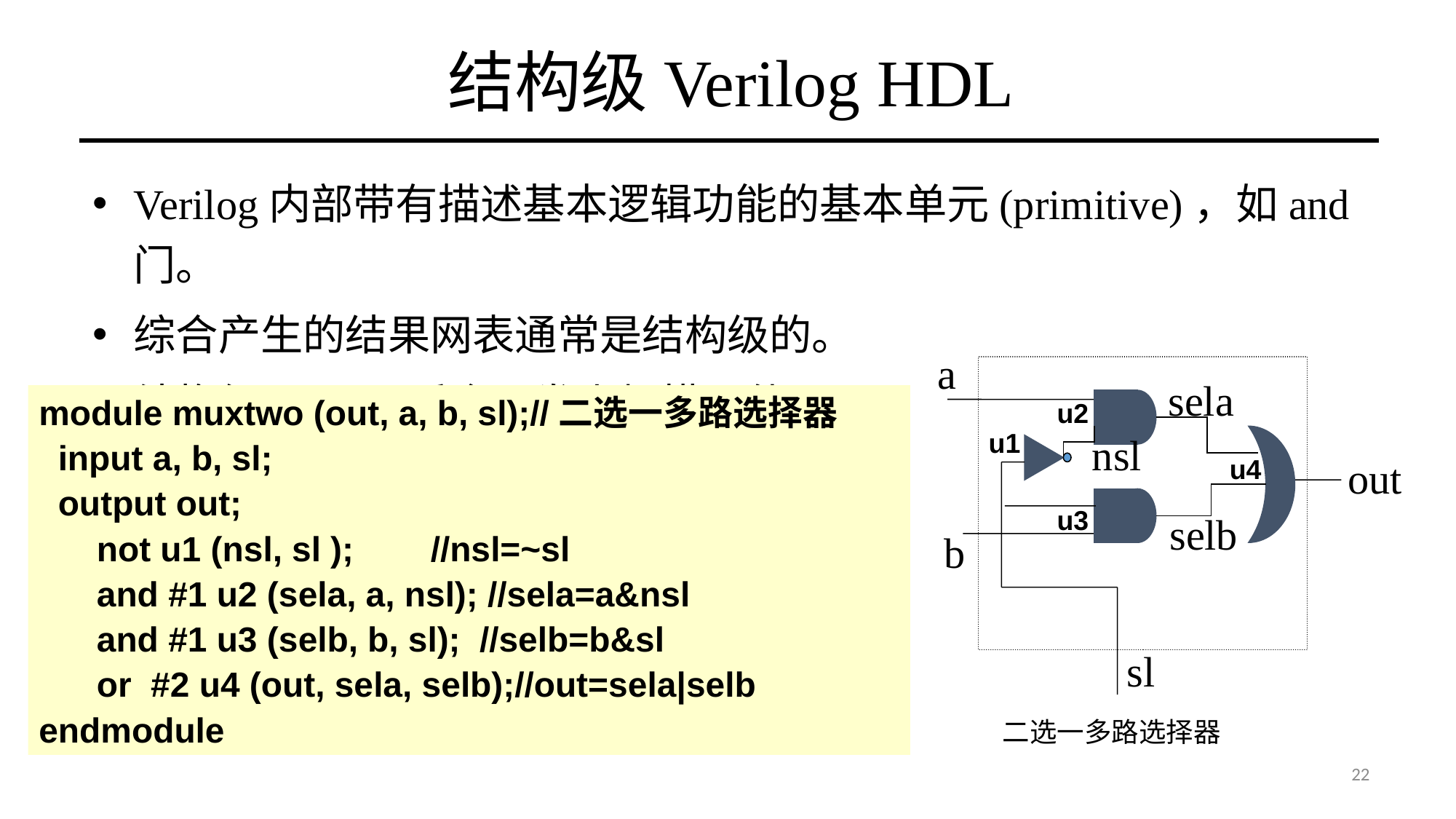

# 结构级Verilog HDL
Verilog内部带有描述基本逻辑功能的基本单元(primitive)，如and门。
综合产生的结果网表通常是结构级的。
结构级Verilog适合开发小规模元件
sela
a

nsl

selb

b

sl
u2
u1
u4
out
u3
module muxtwo (out, a, b, sl);//二选一多路选择器
  input a, b, sl;
  output out;
      not u1 (nsl, sl );        //nsl=~sl
      and #1 u2 (sela, a, nsl); //sela=a&nsl
      and #1 u3 (selb, b, sl);  //selb=b&sl
      or  #2 u4 (out, sela, selb);//out=sela|selb
endmodule
二选一多路选择器
22